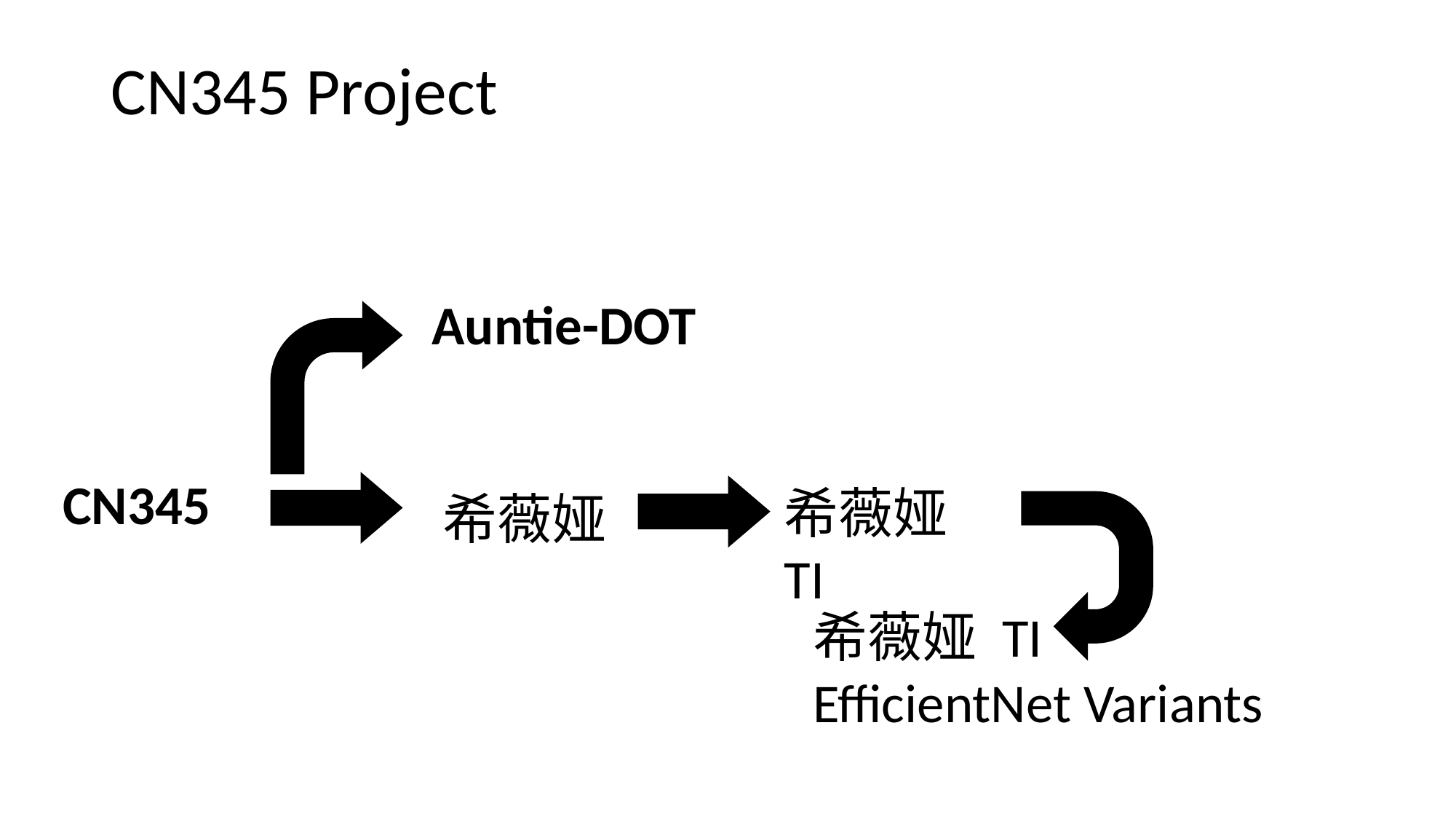

# CN345 Project
Auntie-DOT

CN345

希薇娅 TI

希薇娅

希薇娅 TI
EfficientNet Variants